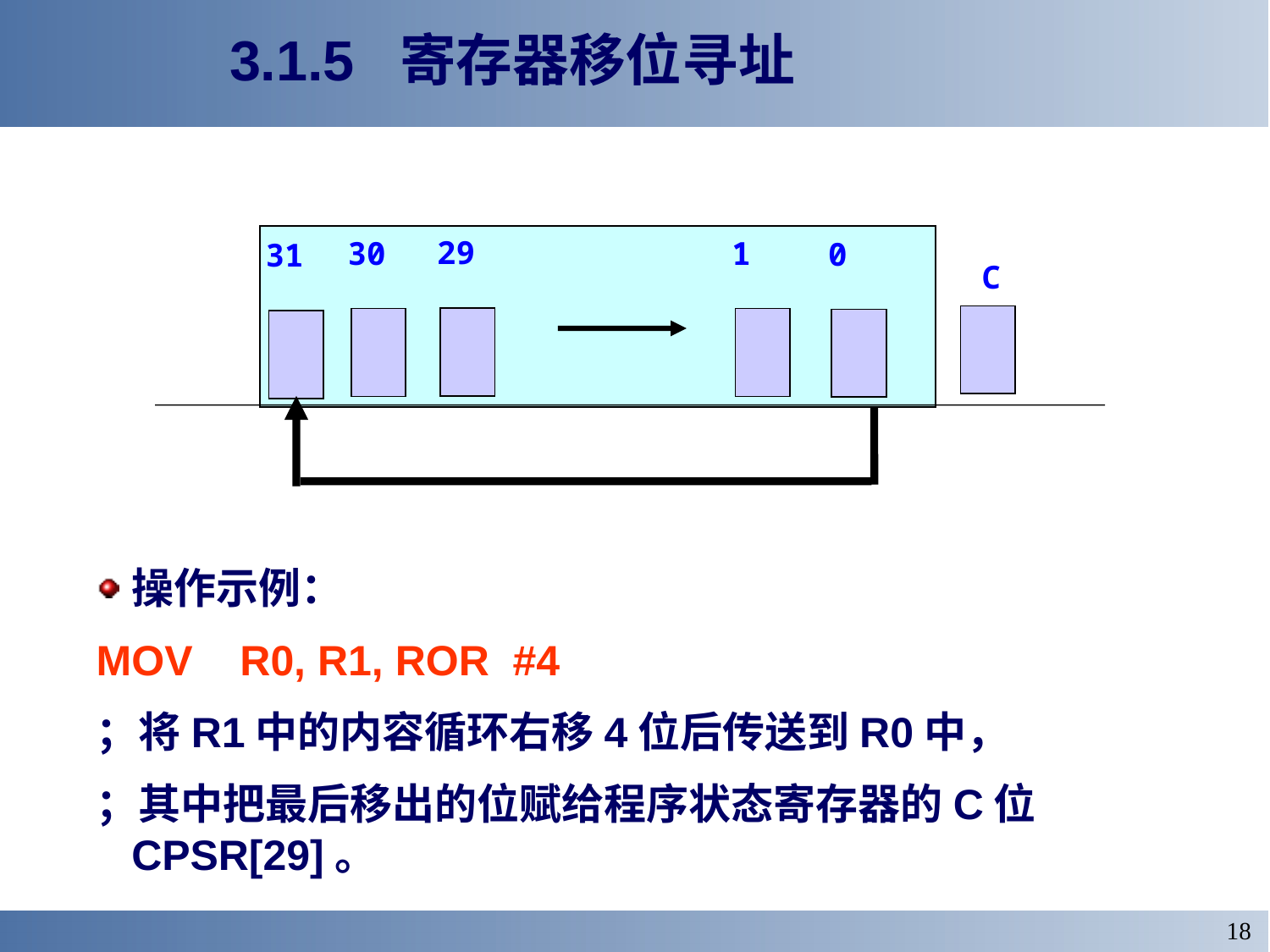

# 3.1.5  寄存器移位寻址

29

30

1

0

31

C

操作示例：
MOV    R0, R1, ROR  #4
；将R1中的内容循环右移4位后传送到R0中，
；其中把最后移出的位赋给程序状态寄存器的C位CPSR[29]。